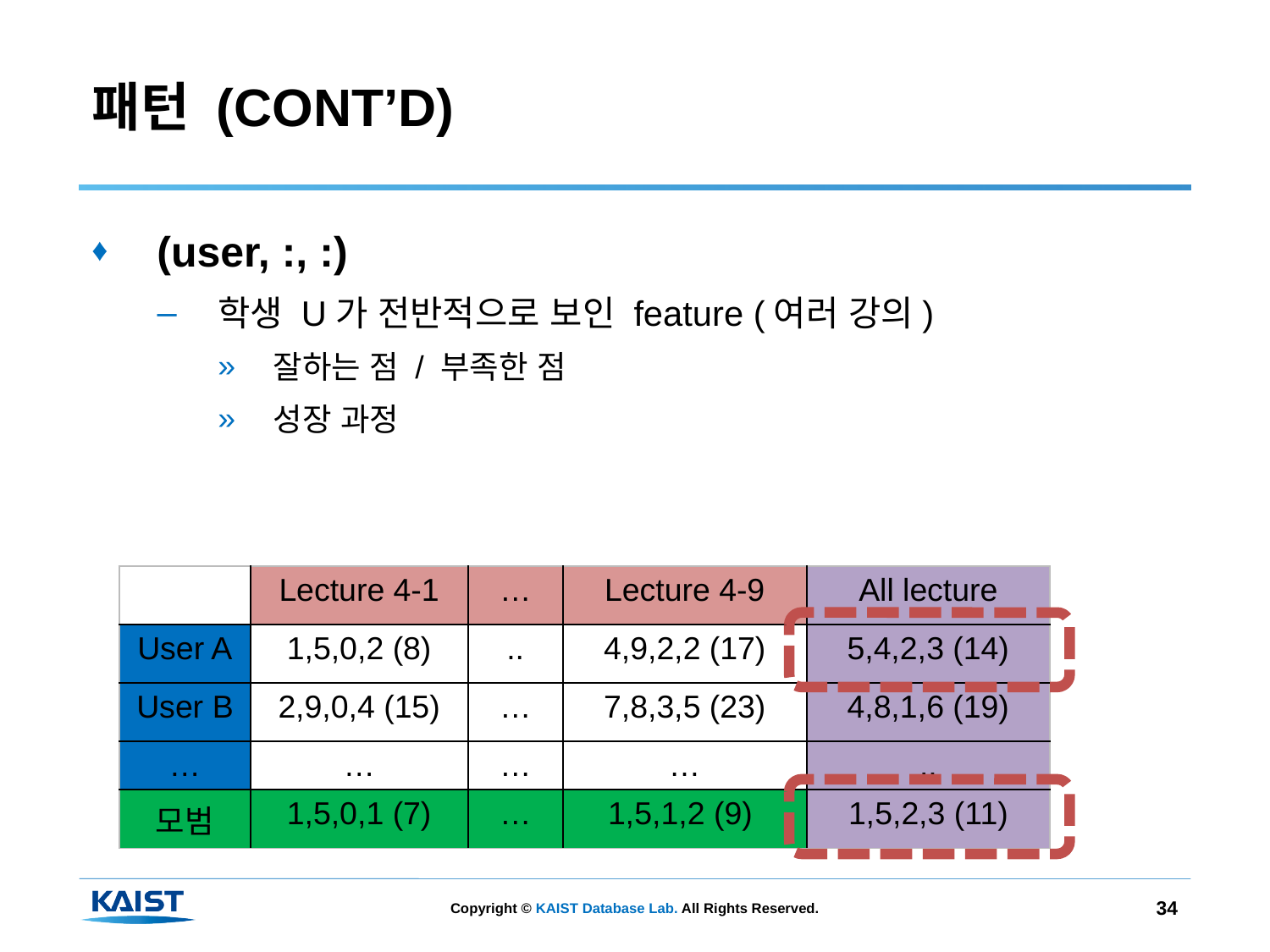

# 패턴 (cont’d)
(user, :, :)
학생 U가 전반적으로 보인 feature (여러 강의)
잘하는 점 / 부족한 점
성장 과정
|  | Lecture 4-1 | … | Lecture 4-9 | All lecture |
| --- | --- | --- | --- | --- |
| User A | 1,5,0,2 (8) | .. | 4,9,2,2 (17) | 5,4,2,3 (14) |
| User B | 2,9,0,4 (15) | … | 7,8,3,5 (23) | 4,8,1,6 (19) |
| … | … | … | … | .. |
| 모범 | 1,5,0,1 (7) | … | 1,5,1,2 (9) | 1,5,2,3 (11) |

34